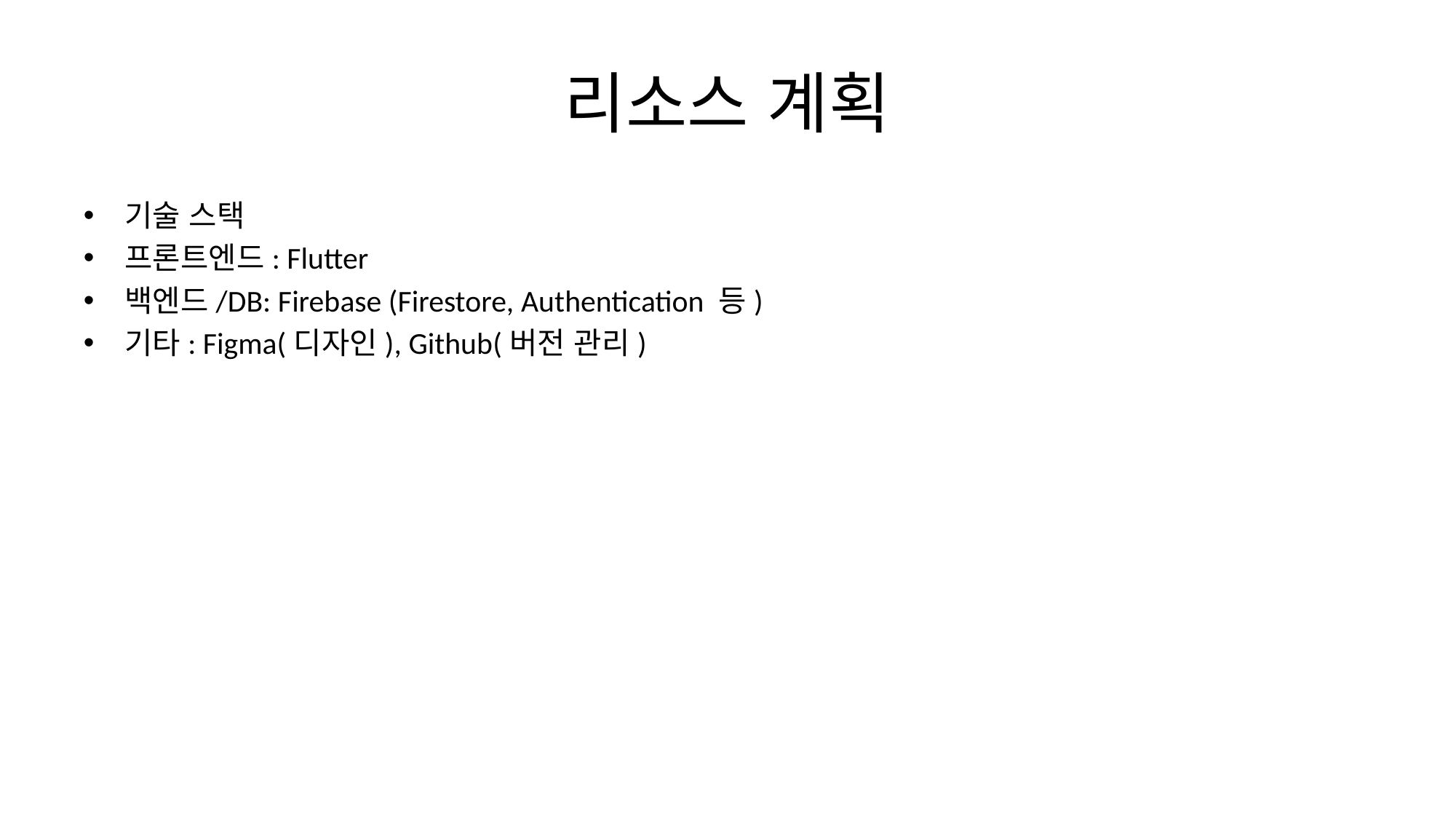

# 리소스 계획
기술 스택
프론트엔드: Flutter
백엔드/DB: Firebase (Firestore, Authentication 등)
기타: Figma(디자인), Github(버전 관리)